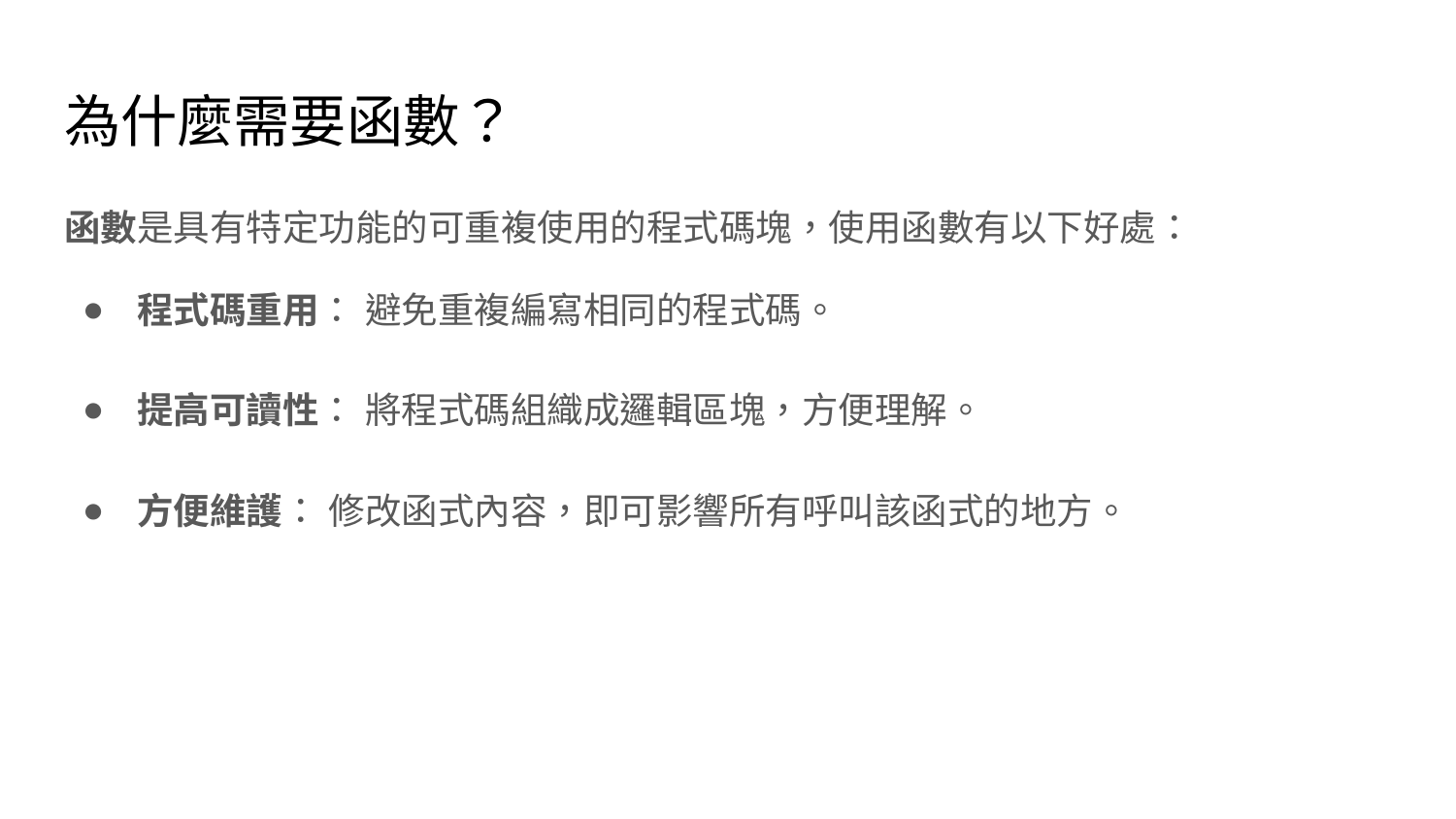

# 為什麼需要函數？
函數是具有特定功能的可重複使用的程式碼塊，使用函數有以下好處：
程式碼重用： 避免重複編寫相同的程式碼。
提高可讀性： 將程式碼組織成邏輯區塊，方便理解。
方便維護： 修改函式內容，即可影響所有呼叫該函式的地方。